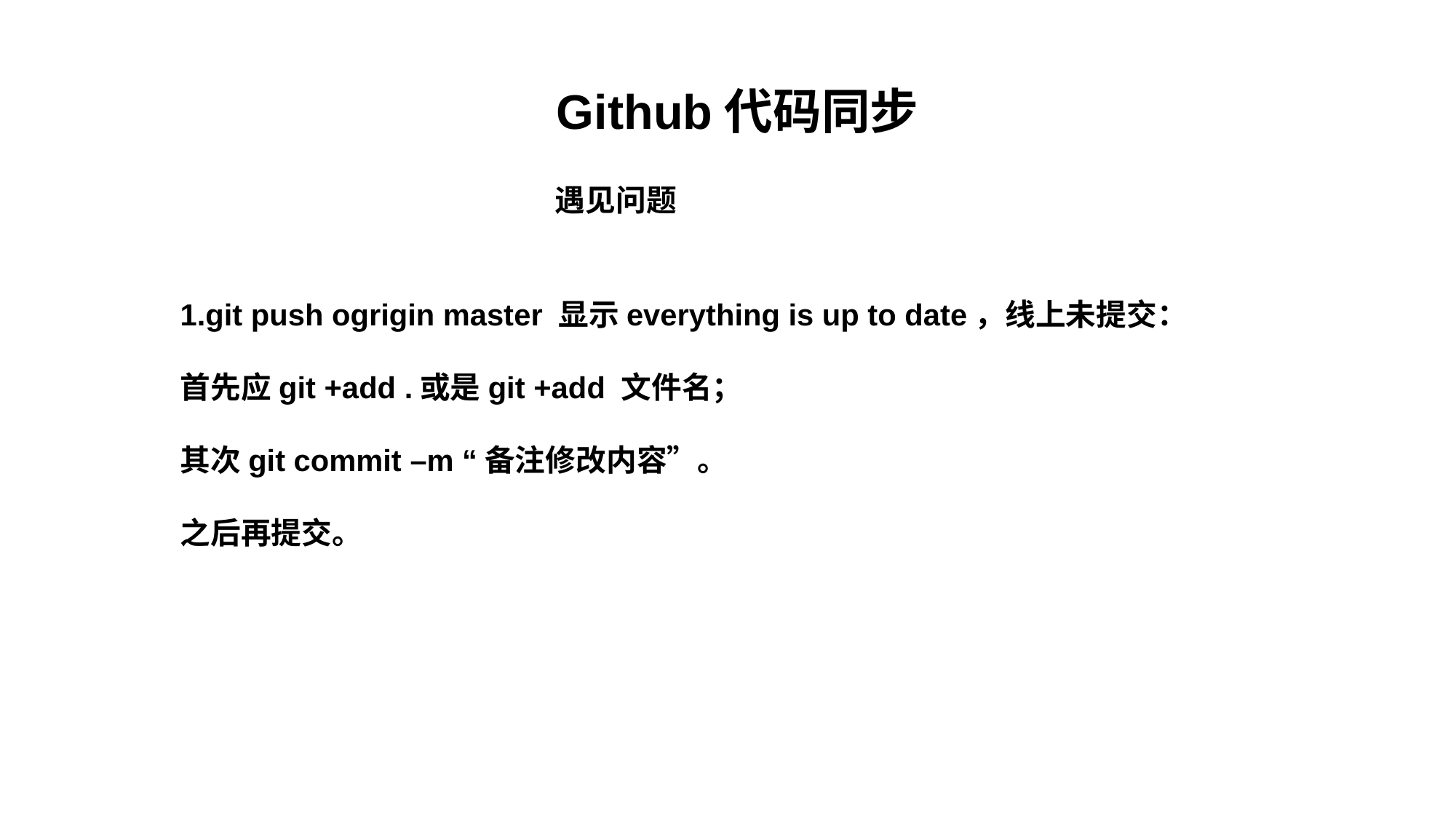

Github代码同步
遇见问题
1.git push ogrigin master 显示everything is up to date，线上未提交：
首先应git +add .或是git +add 文件名；
其次git commit –m “备注修改内容”。
之后再提交。